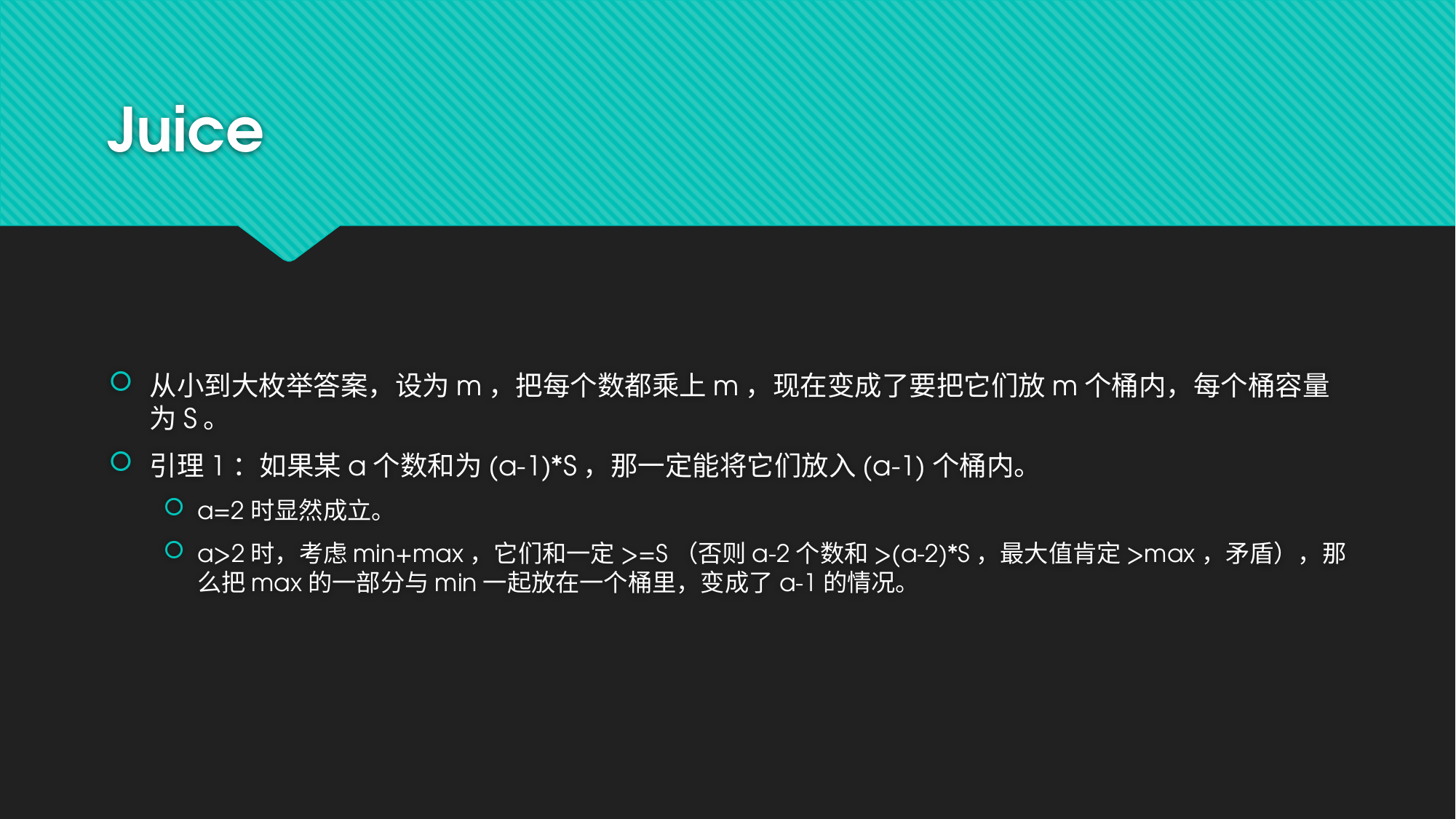

# Juice
从小到大枚举答案，设为m，把每个数都乘上m，现在变成了要把它们放m个桶内，每个桶容量为S。
引理1：如果某a个数和为(a-1)*S，那一定能将它们放入(a-1)个桶内。
a=2时显然成立。
a>2时，考虑min+max，它们和一定>=S（否则a-2个数和>(a-2)*S，最大值肯定>max，矛盾），那么把max的一部分与min一起放在一个桶里，变成了a-1的情况。